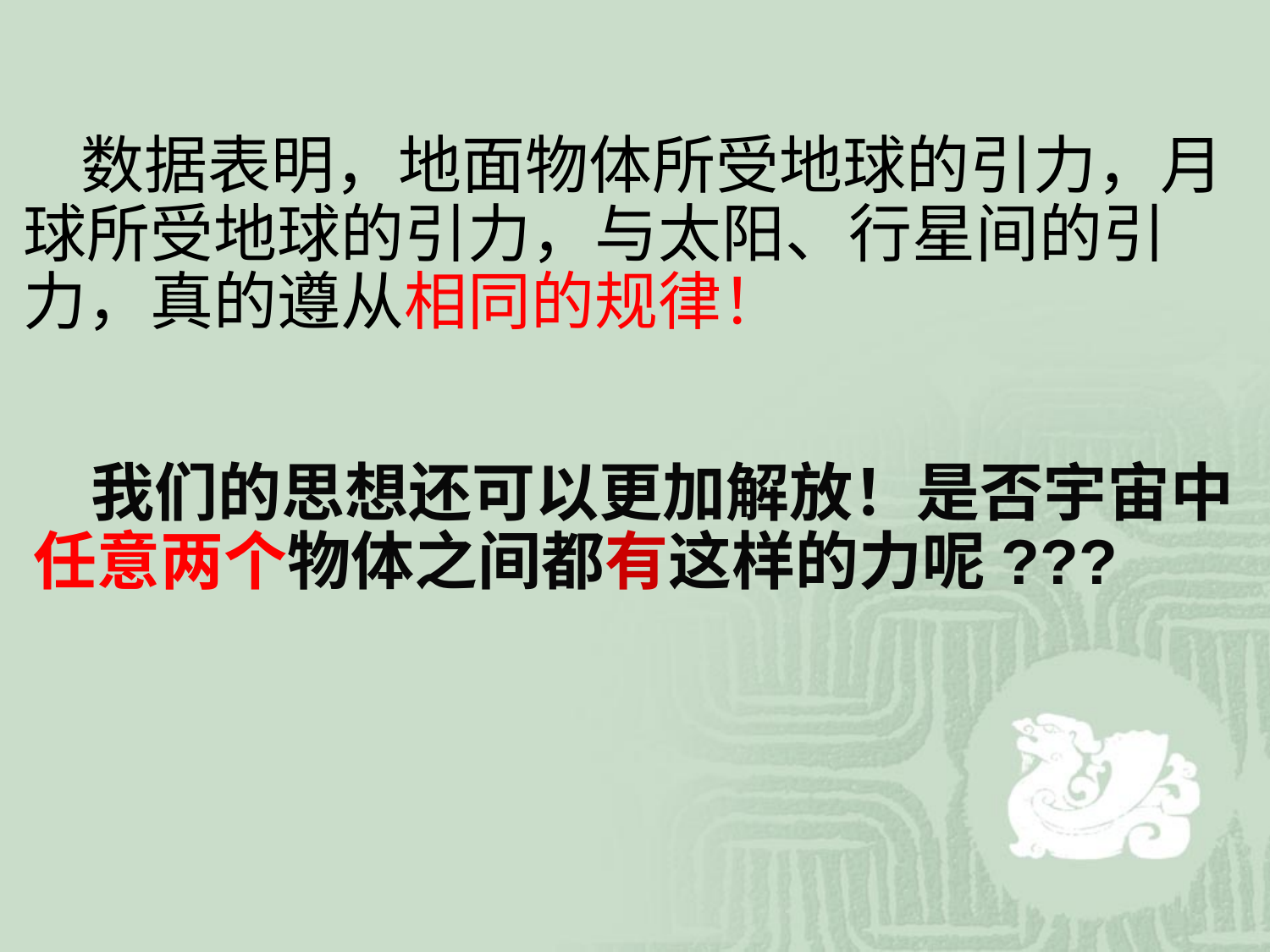

数据表明，地面物体所受地球的引力，月球所受地球的引力，与太阳、行星间的引力，真的遵从相同的规律！
   我们的思想还可以更加解放！是否宇宙中任意两个物体之间都有这样的力呢???